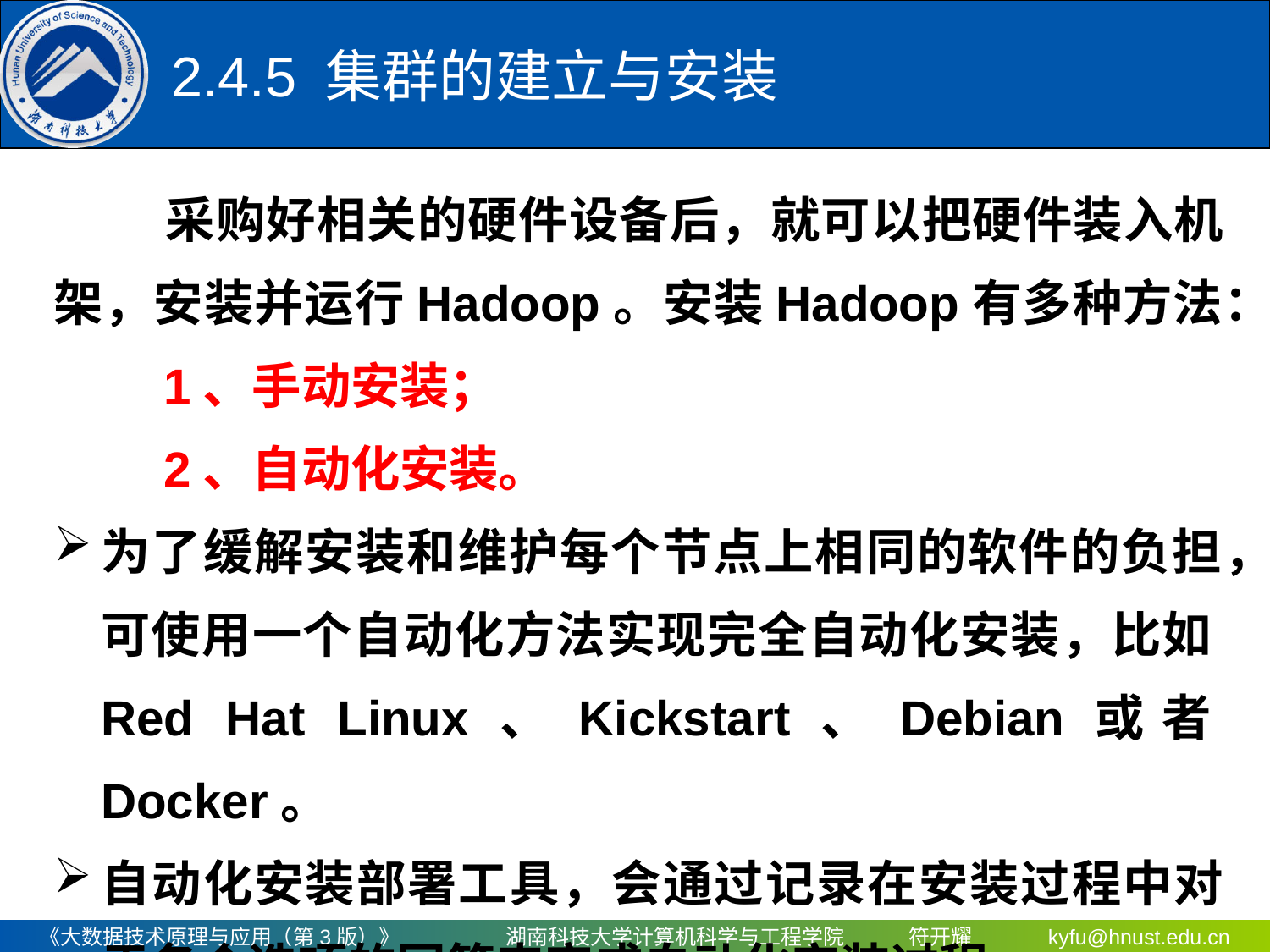

2.4.5 集群的建立与安装
        采购好相关的硬件设备后，就可以把硬件装入机架，安装并运行Hadoop。安装Hadoop有多种方法：
        1、手动安装；
        2、自动化安装。
为了缓解安装和维护每个节点上相同的软件的负担，可使用一个自动化方法实现完全自动化安装，比如Red Hat Linux、Kickstart、Debian或者Docker。
自动化安装部署工具，会通过记录在安装过程中对于各个选项的回答来完成自动化安装过程。